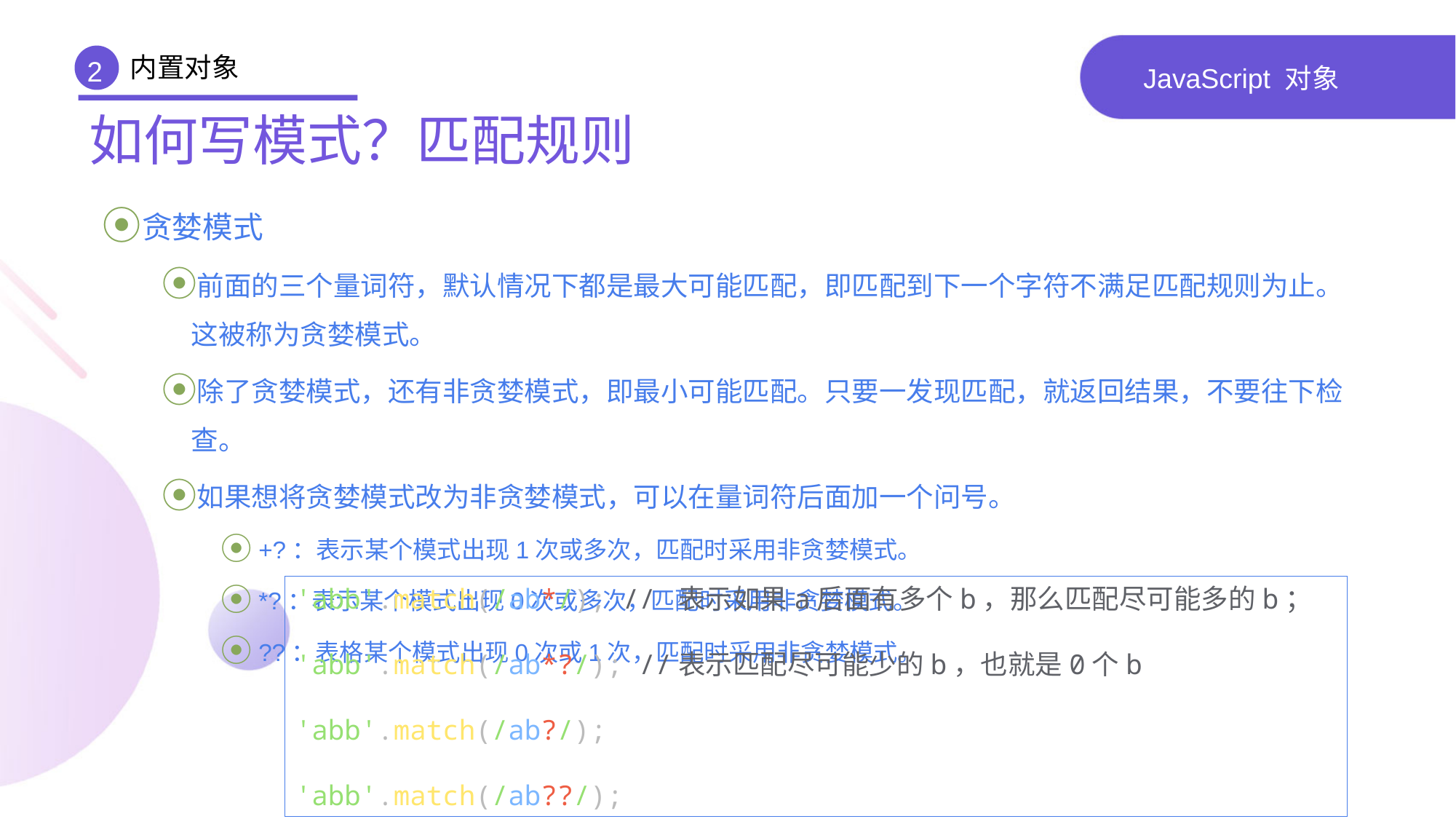

内置对象
2
# JavaScript 对象
如何写模式？匹配规则
贪婪模式
前面的三个量词符，默认情况下都是最大可能匹配，即匹配到下一个字符不满足匹配规则为止。这被称为贪婪模式。
除了贪婪模式，还有非贪婪模式，即最小可能匹配。只要一发现匹配，就返回结果，不要往下检查。
如果想将贪婪模式改为非贪婪模式，可以在量词符后面加一个问号。
 +?：表示某个模式出现1次或多次，匹配时采用非贪婪模式。
 *?：表示某个模式出现0次或多次，匹配时采用非贪婪模式。
 ??：表格某个模式出现0次或1次，匹配时采用非贪婪模式。
'abb'.match(/ab*/); // 表示如果a后面有多个b，那么匹配尽可能多的b；
'abb'.match(/ab*?/); //表示匹配尽可能少的b，也就是0个b
'abb'.match(/ab?/);
'abb'.match(/ab??/);